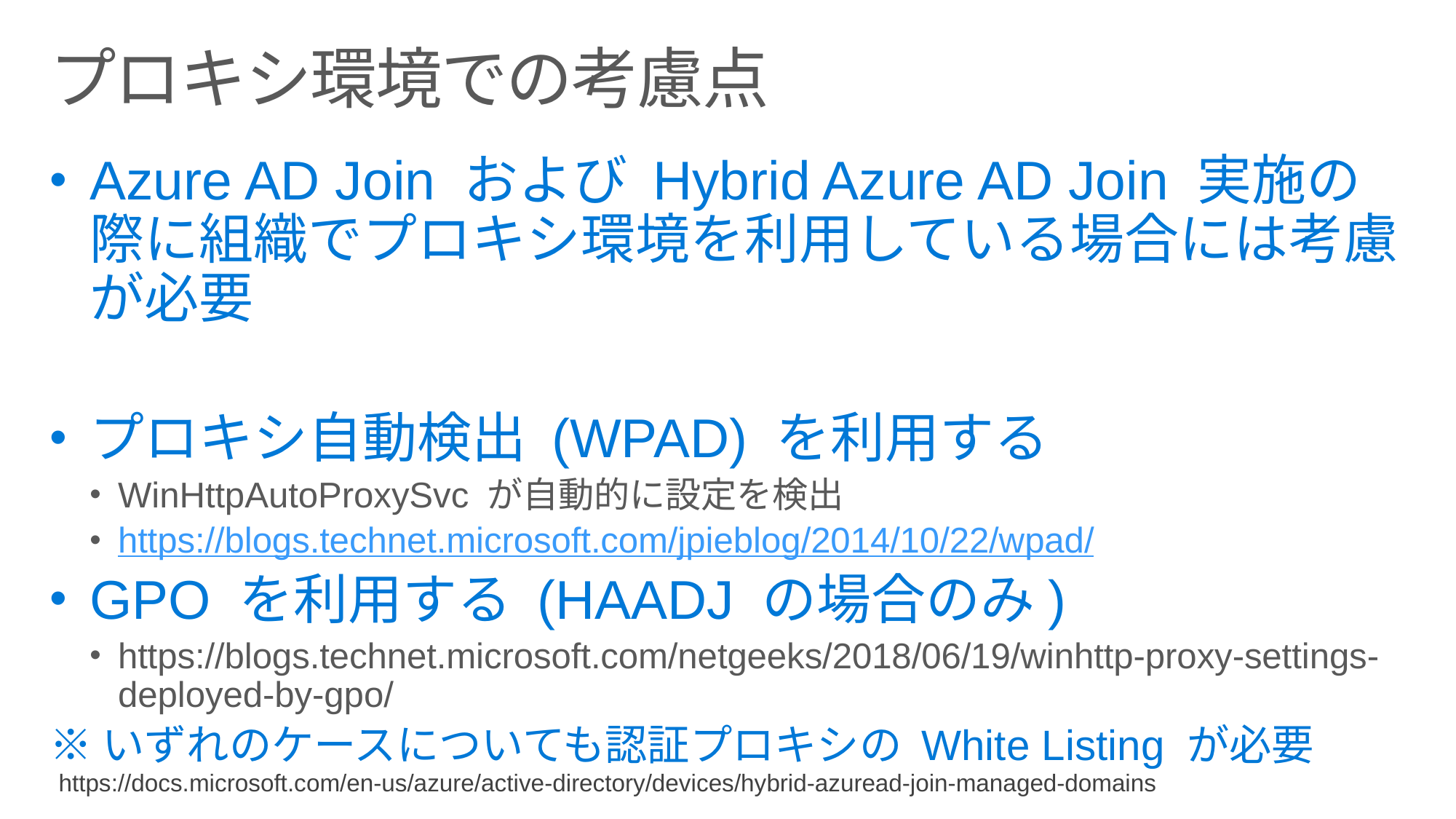

# プロキシ環境での考慮点
Azure AD Join および Hybrid Azure AD Join 実施の際に組織でプロキシ環境を利用している場合には考慮が必要

プロキシ自動検出 (WPAD) を利用する
WinHttpAutoProxySvc が自動的に設定を検出
https://blogs.technet.microsoft.com/jpieblog/2014/10/22/wpad/
GPO を利用する (HAADJ の場合のみ)
https://blogs.technet.microsoft.com/netgeeks/2018/06/19/winhttp-proxy-settings-deployed-by-gpo/
※いずれのケースについても認証プロキシの White Listing が必要
https://docs.microsoft.com/en-us/azure/active-directory/devices/hybrid-azuread-join-managed-domains